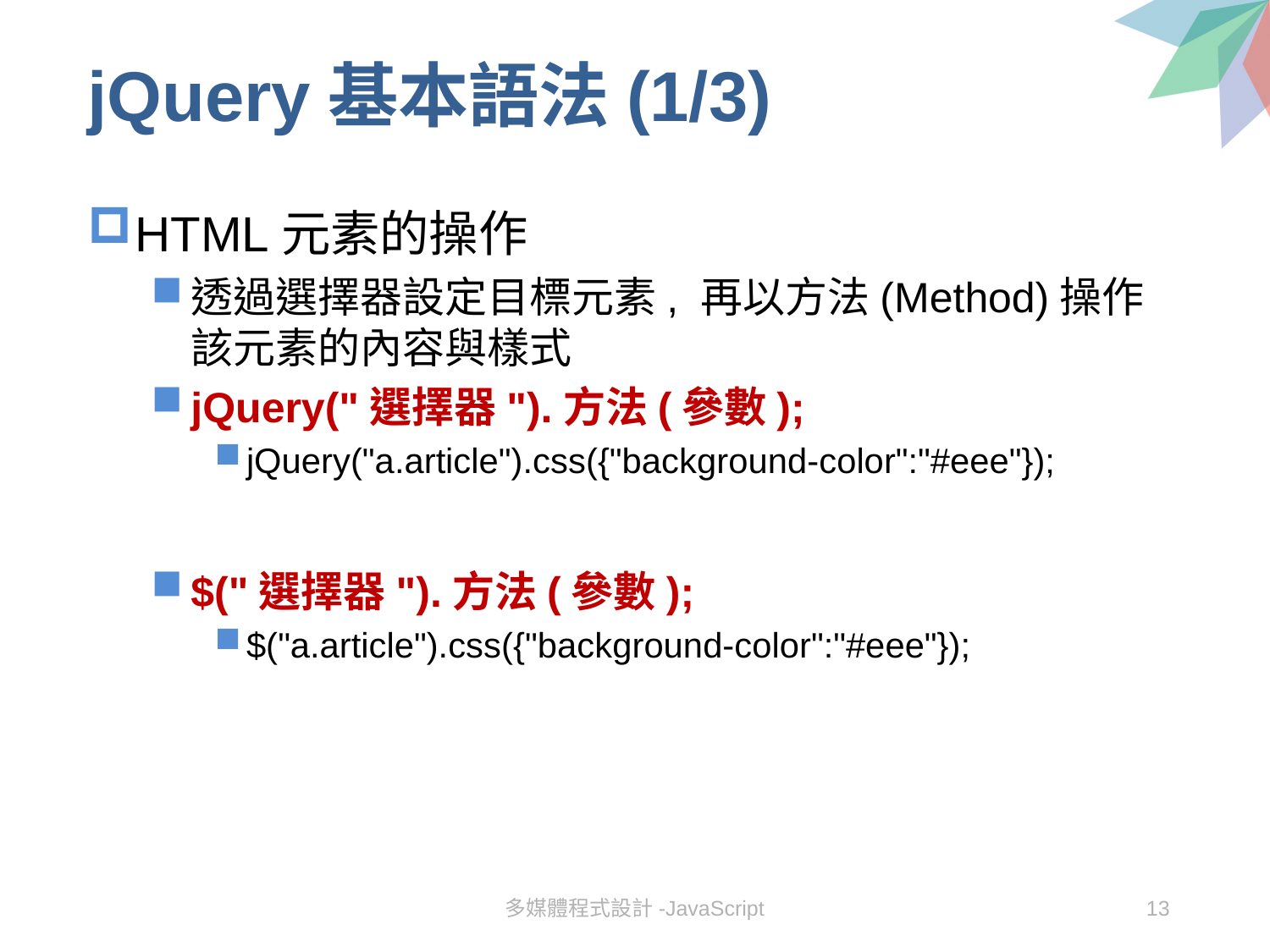

# jQuery基本語法(1/3)
HTML元素的操作
透過選擇器設定目標元素, 再以方法(Method)操作該元素的內容與樣式
jQuery("選擇器").方法(參數);
jQuery("a.article").css({"background-color":"#eee"});

$("選擇器").方法(參數);
$("a.article").css({"background-color":"#eee"});

多媒體程式設計-JavaScript
13